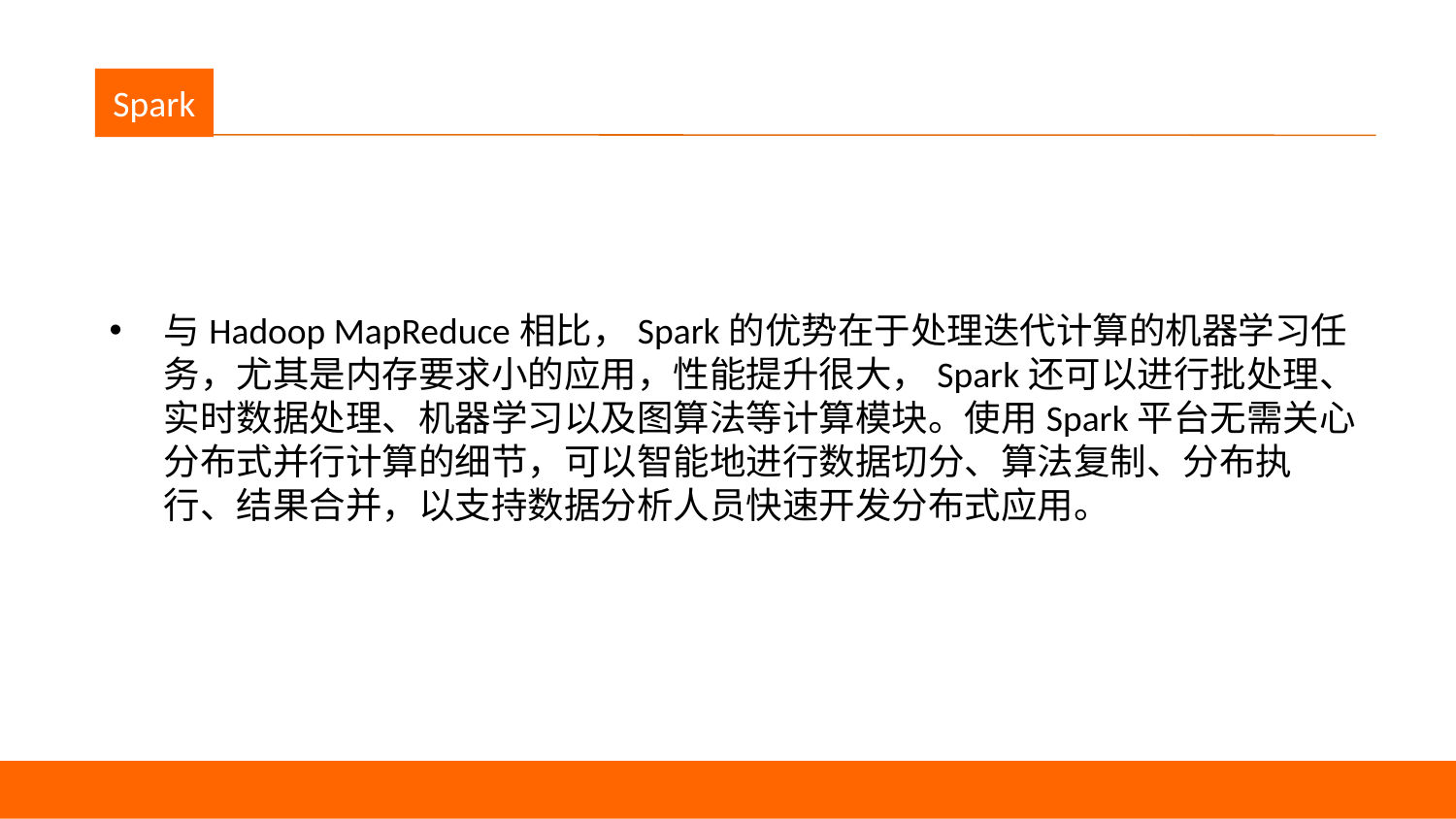

议程
Spark

与Hadoop MapReduce相比，Spark的优势在于处理迭代计算的机器学习任务，尤其是内存要求小的应用，性能提升很大，Spark还可以进行批处理、实时数据处理、机器学习以及图算法等计算模块。使用Spark平台无需关心分布式并行计算的细节，可以智能地进行数据切分、算法复制、分布执行、结果合并，以支持数据分析人员快速开发分布式应用。